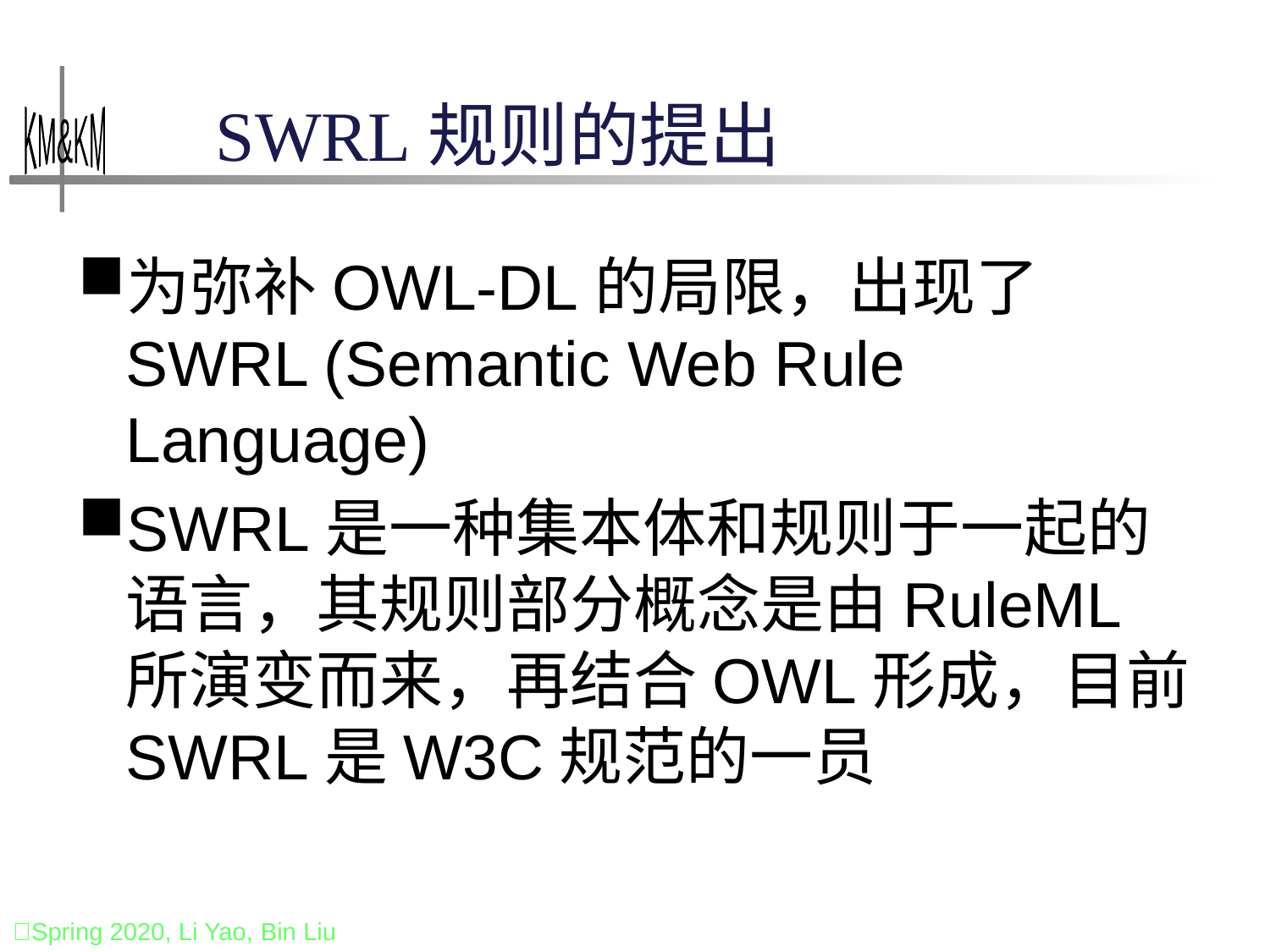

# SWRL规则的提出
为弥补OWL-DL的局限，出现了SWRL (Semantic Web Rule Language)
SWRL是一种集本体和规则于一起的语言，其规则部分概念是由RuleML所演变而来，再结合OWL形成，目前SWRL是W3C规范的一员